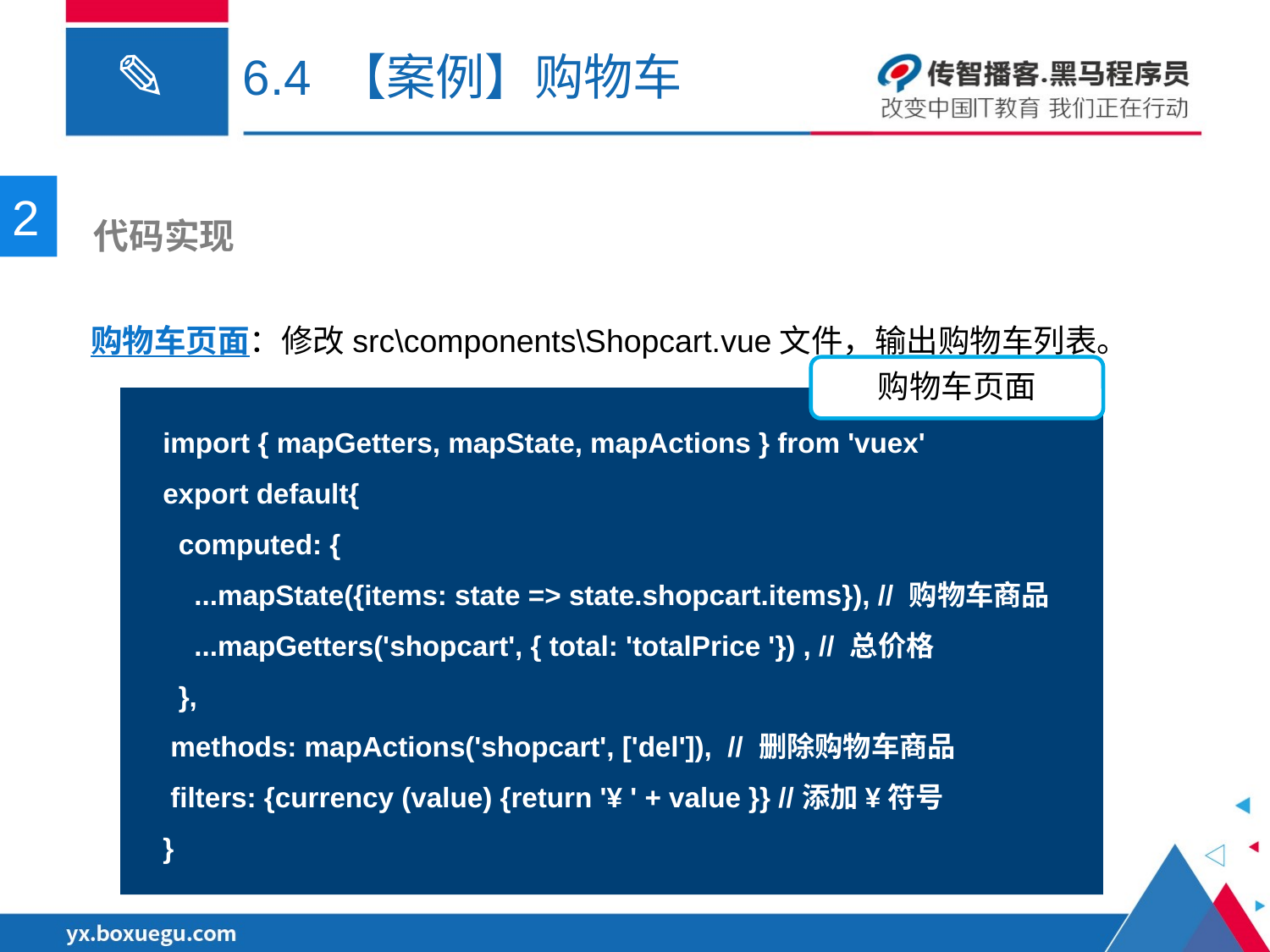

6.4 【案例】购物车

2
  代码实现
购物车页面：修改src\components\Shopcart.vue文件，输出购物车列表。
购物车页面

import { mapGetters, mapState, mapActions } from 'vuex'
export default{
  computed: {
    ...mapState({items: state => state.shopcart.items}), // 购物车商品
    ...mapGetters('shopcart', { total: 'totalPrice '}) , // 总价格
  },
 methods: mapActions('shopcart', ['del']),  // 删除购物车商品
 filters: {currency (value) {return '¥ ' + value }} //添加¥符号
}